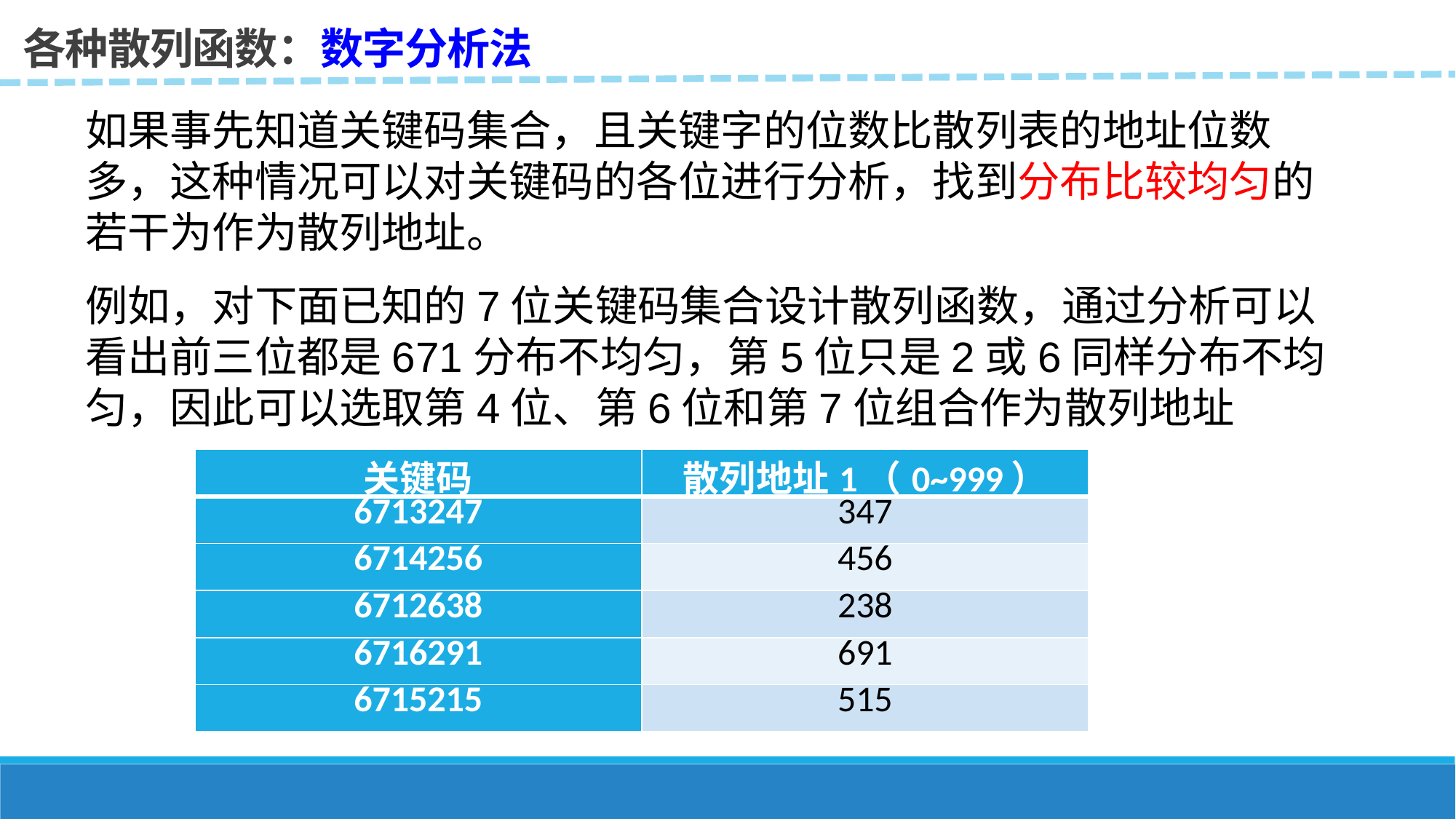

各种散列函数：数字分析法
如果事先知道关键码集合，且关键字的位数比散列表的地址位数多，这种情况可以对关键码的各位进行分析，找到分布比较均匀的若干为作为散列地址。
例如，对下面已知的7位关键码集合设计散列函数，通过分析可以看出前三位都是671分布不均匀，第5位只是2或6同样分布不均匀，因此可以选取第4位、第6位和第7位组合作为散列地址
| 关键码 | 散列地址1（0~999） |
| --- | --- |
| 6713247 | 347 |
| 6714256 | 456 |
| 6712638 | 238 |
| 6716291 | 691 |
| 6715215 | 515 |